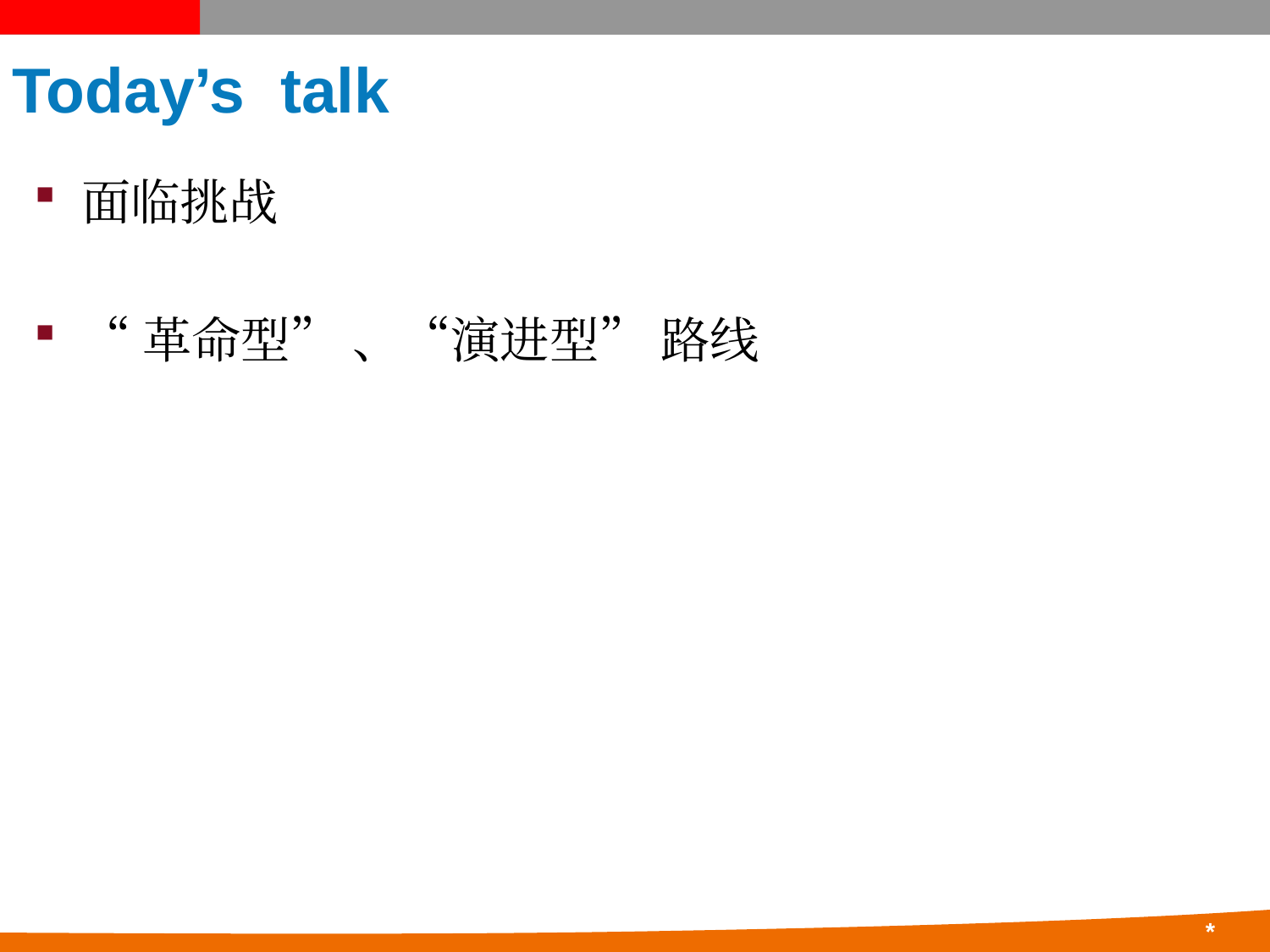

# Today’s  talk
面临挑战

“革命型” 、“演进型” 路线